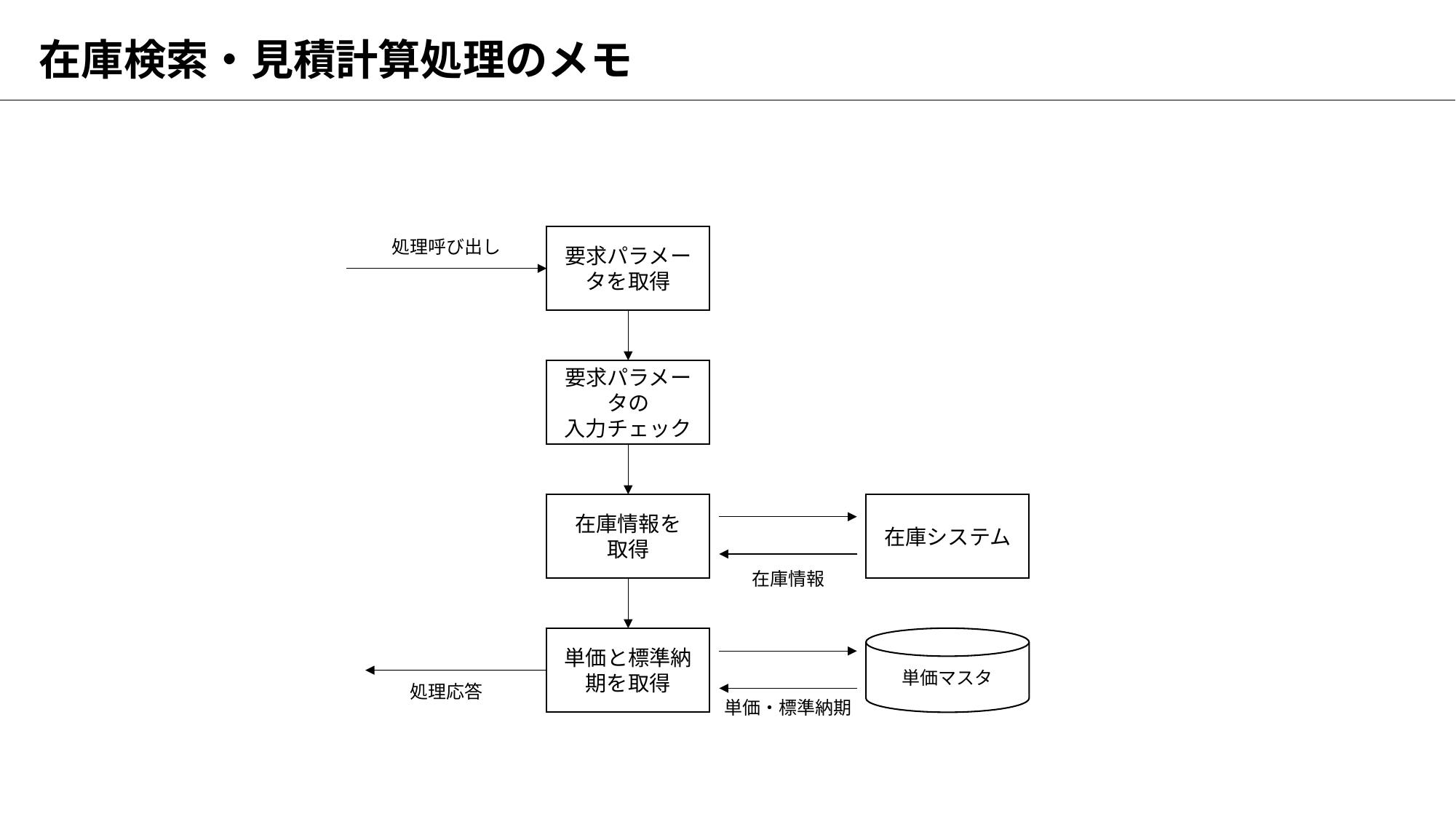

# 在庫検索・見積計算処理のメモ
要求パラメータを取得
処理呼び出し
要求パラメータの
入力チェック
在庫情報を
取得
在庫システム
在庫情報
単価と標準納期を取得
単価マスタ
処理応答
単価・標準納期